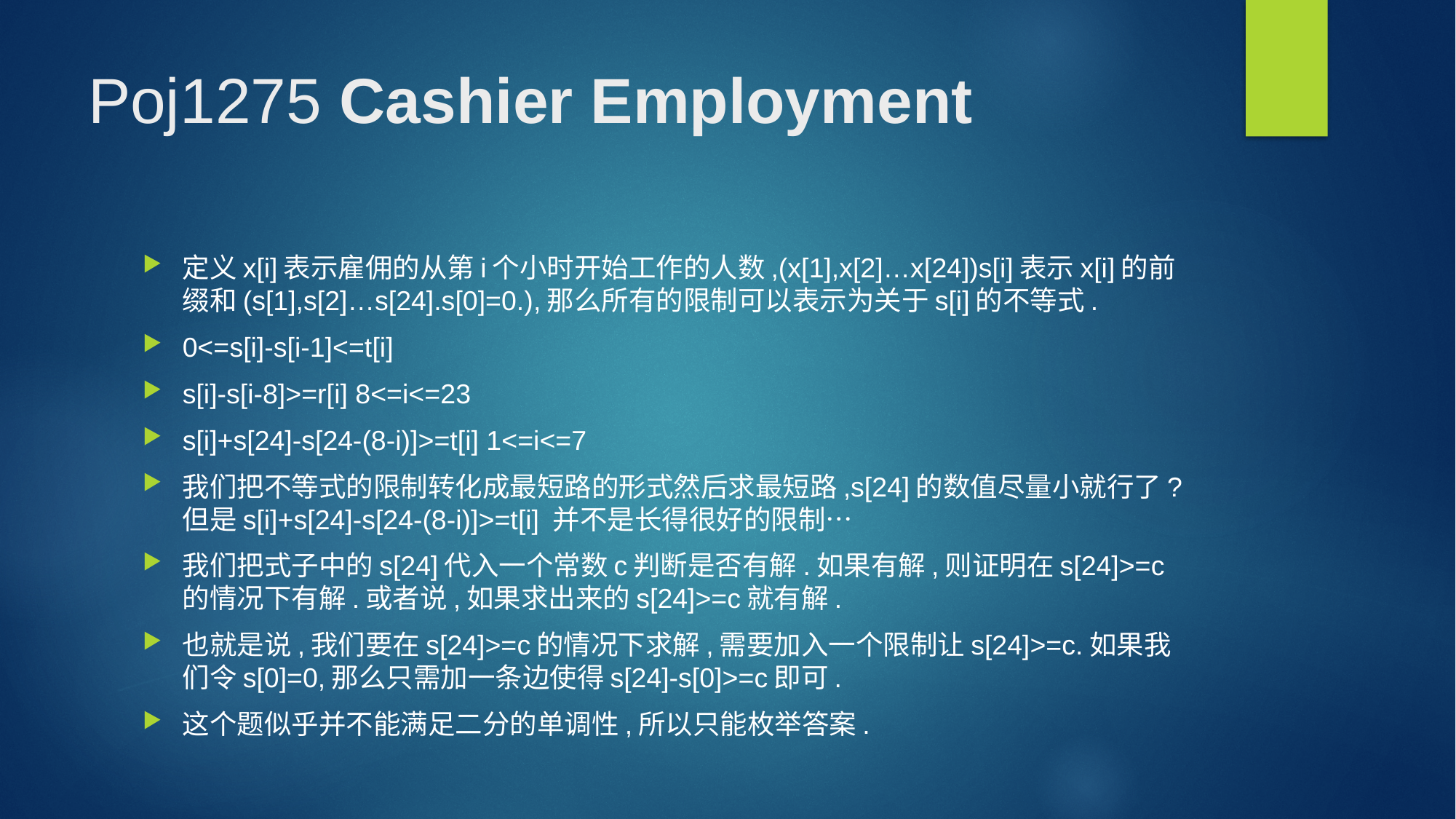

# Poj1275 Cashier Employment
定义x[i]表示雇佣的从第i个小时开始工作的人数,(x[1],x[2]…x[24])s[i]表示x[i]的前缀和(s[1],s[2]…s[24].s[0]=0.),那么所有的限制可以表示为关于s[i]的不等式.
0<=s[i]-s[i-1]<=t[i]
s[i]-s[i-8]>=r[i] 8<=i<=23
s[i]+s[24]-s[24-(8-i)]>=t[i] 1<=i<=7
我们把不等式的限制转化成最短路的形式然后求最短路,s[24]的数值尽量小就行了? 但是s[i]+s[24]-s[24-(8-i)]>=t[i] 并不是长得很好的限制…
我们把式子中的s[24]代入一个常数c判断是否有解.如果有解,则证明在s[24]>=c的情况下有解.或者说,如果求出来的s[24]>=c就有解.
也就是说,我们要在s[24]>=c的情况下求解,需要加入一个限制让s[24]>=c.如果我们令s[0]=0,那么只需加一条边使得s[24]-s[0]>=c即可.
这个题似乎并不能满足二分的单调性,所以只能枚举答案.